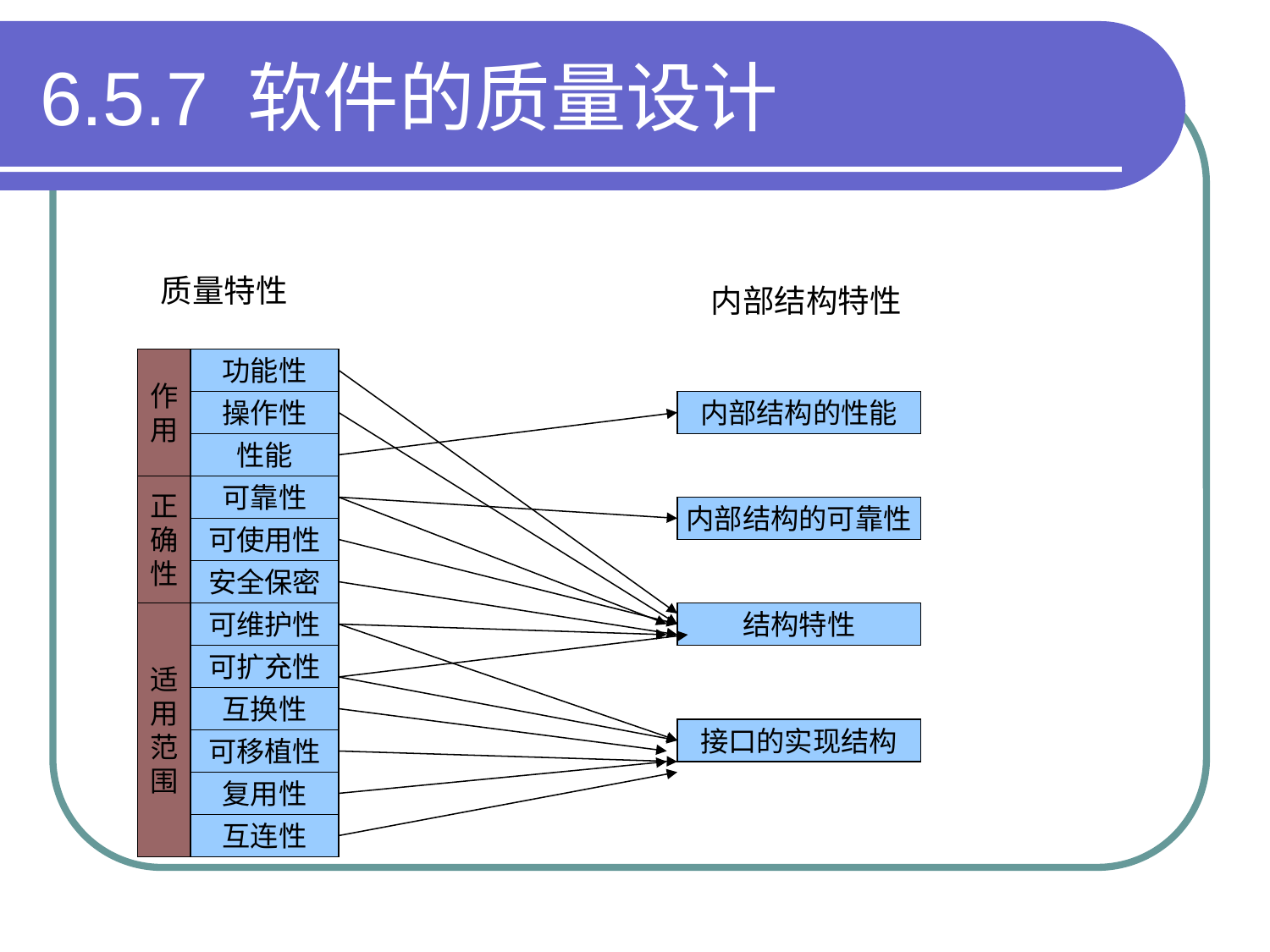

# 6.5.7 软件的质量设计
质量特性
内部结构特性
作
用
功能性

操作性
内部结构的性能

性能
正
确
性
可靠性

内部结构的可靠性
可使用性

安全保密

适
用
范
围
可维护性
结构特性

可扩充性

互换性

接口的实现结构
可移植性

复用性

互连性

96